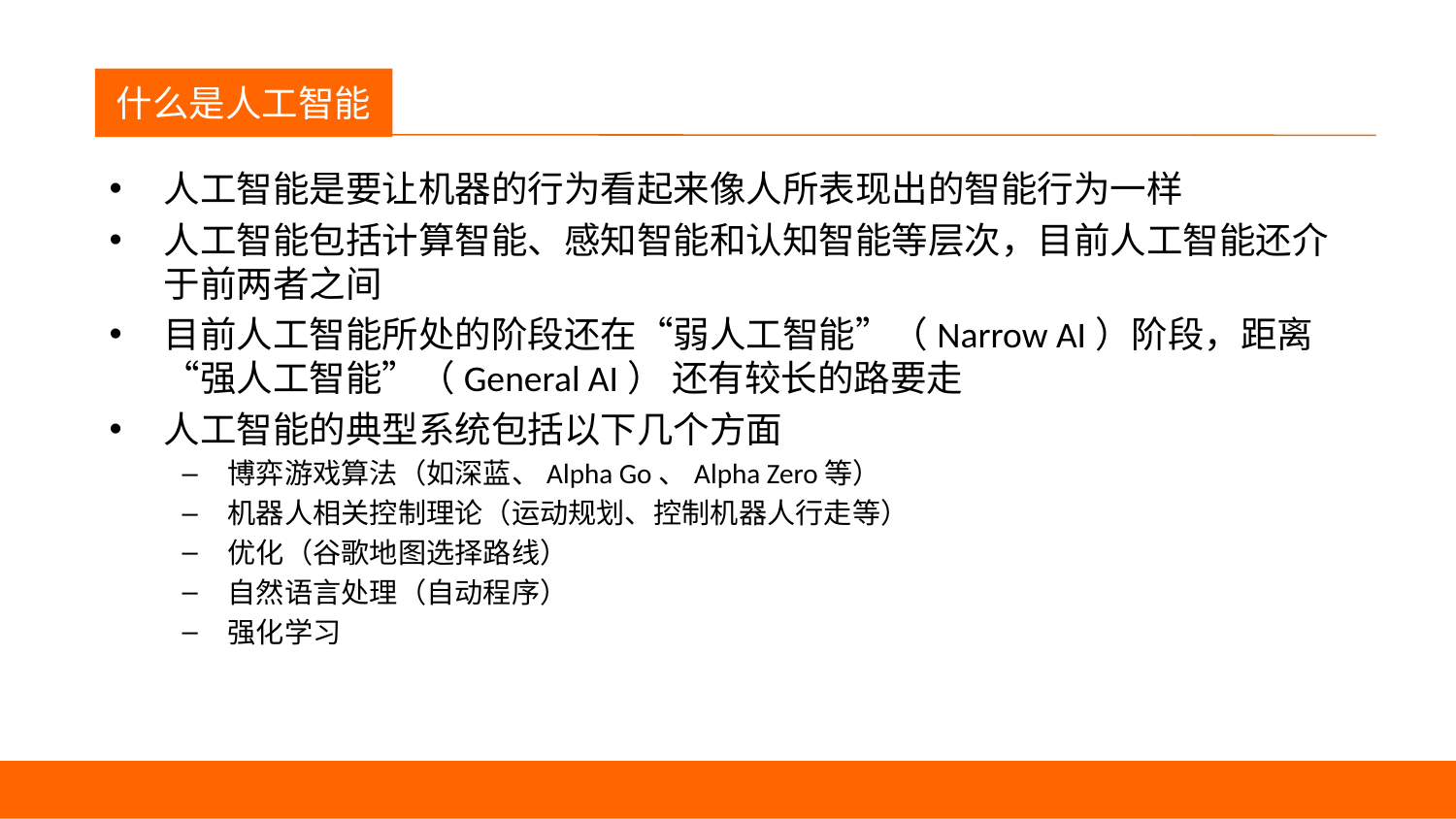

议程
什么是人工智能

人工智能是要让机器的行为看起来像人所表现出的智能行为一样
人工智能包括计算智能、感知智能和认知智能等层次，目前人工智能还介于前两者之间
目前人工智能所处的阶段还在“弱人工智能”（Narrow AI）阶段，距离“强人工智能”（General AI） 还有较长的路要走
人工智能的典型系统包括以下几个方面
博弈游戏算法（如深蓝、Alpha Go、Alpha Zero等）
机器人相关控制理论（运动规划、控制机器人行走等）
优化（谷歌地图选择路线）
自然语言处理（自动程序）
强化学习